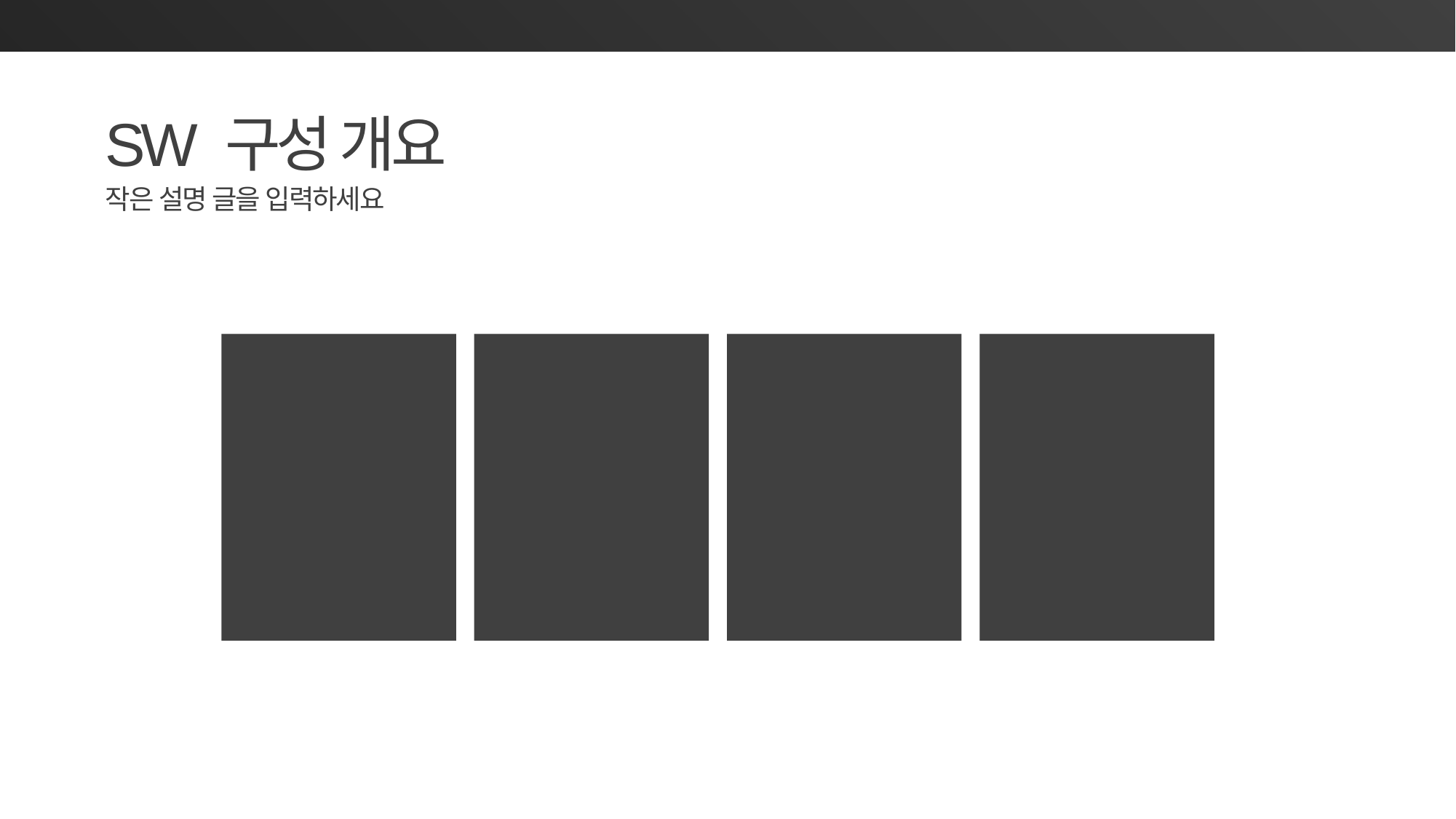

SW 구성 개요
작은 설명 글을 입력하세요
MARIA DB
SELENIUM
MATERIAL
DESIGN
JAVA